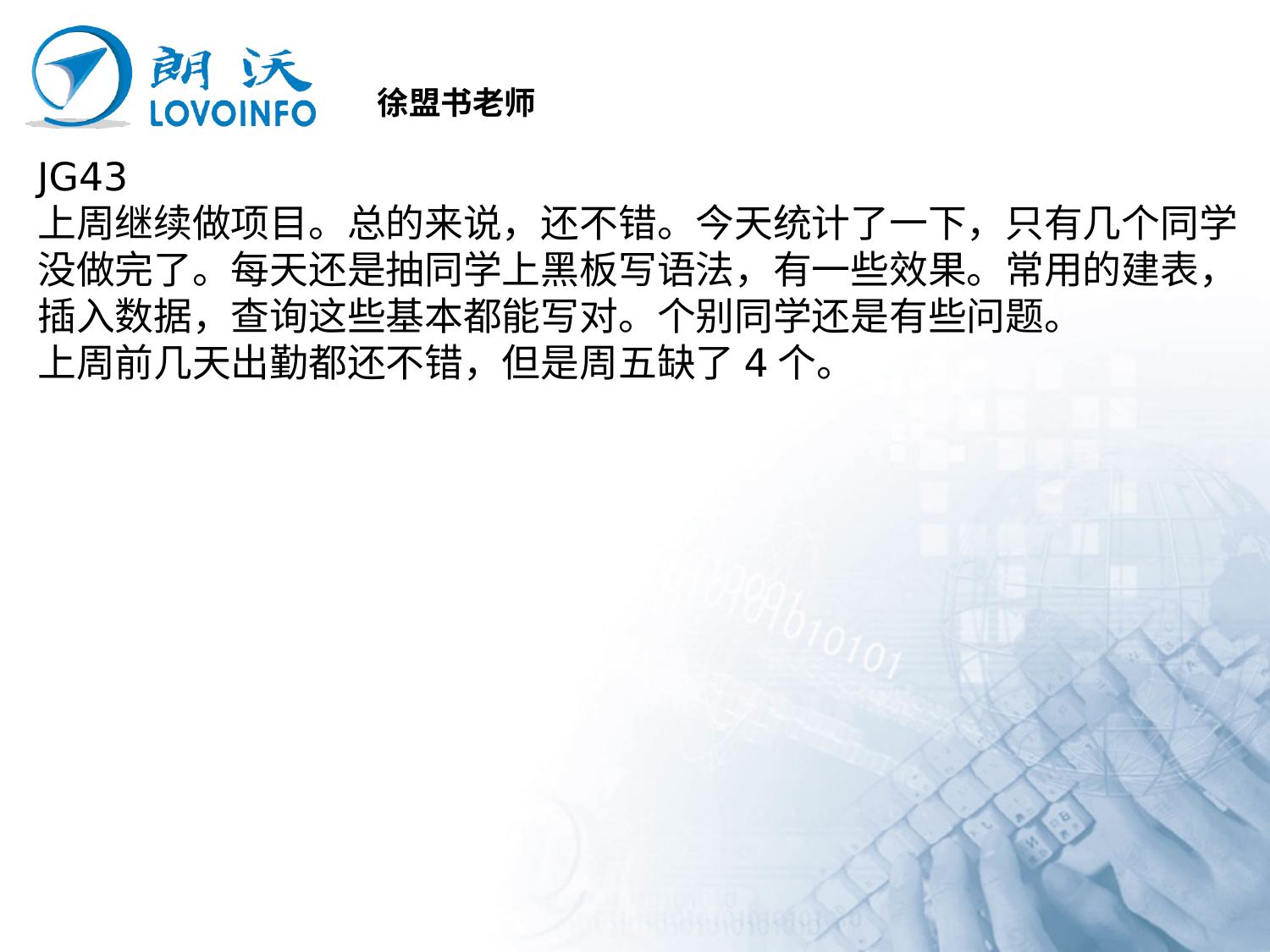

徐盟书老师
JG43
上周继续做项目。总的来说，还不错。今天统计了一下，只有几个同学没做完了。每天还是抽同学上黑板写语法，有一些效果。常用的建表，插入数据，查询这些基本都能写对。个别同学还是有些问题。
上周前几天出勤都还不错，但是周五缺了4个。